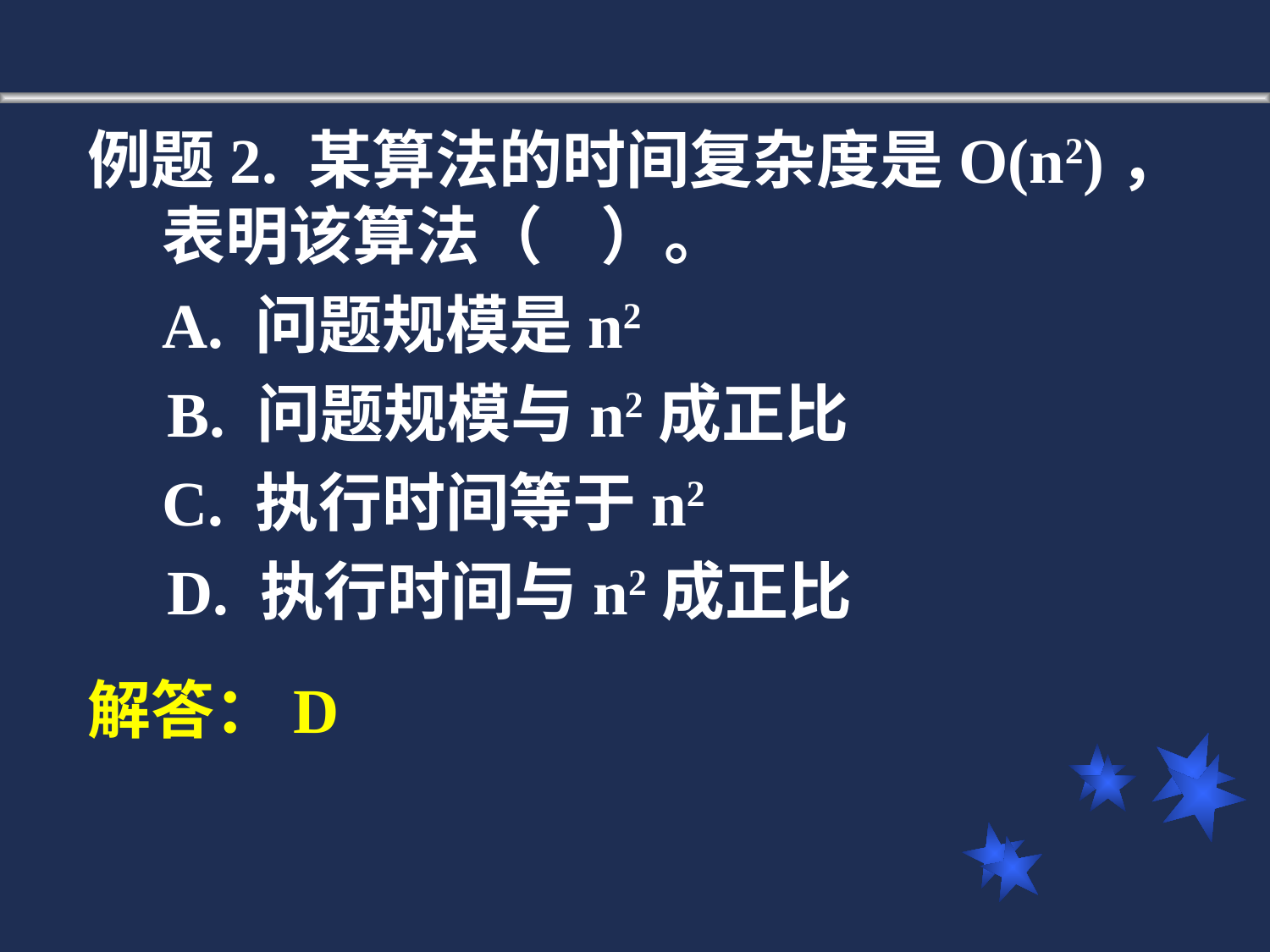

例题2. 某算法的时间复杂度是O(n2)，表明该算法（    ）。
	A. 问题规模是n2
     B. 问题规模与n2成正比
	C. 执行时间等于n2
     D. 执行时间与n2成正比

解答：D